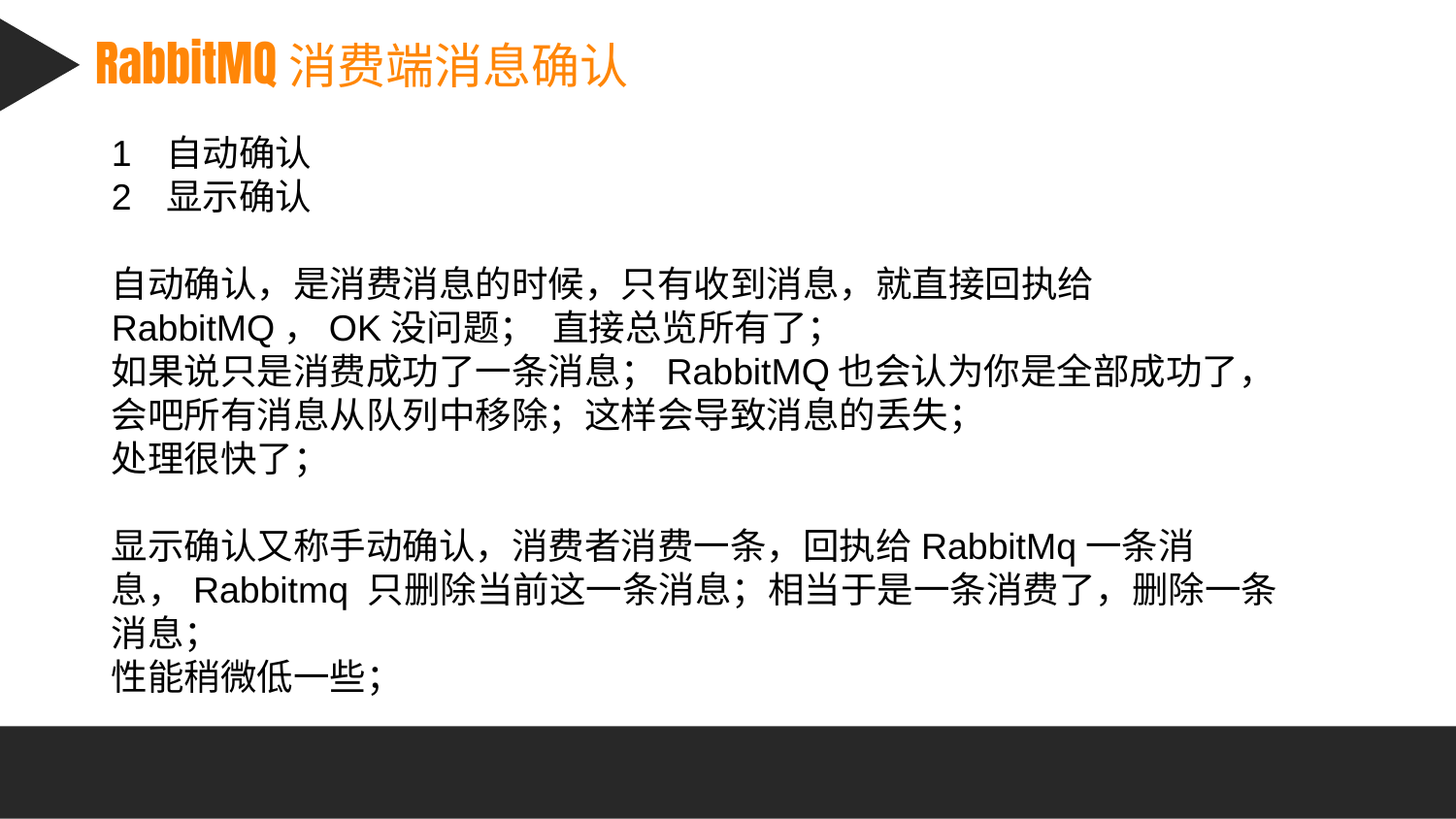

RabbitMQ消费端消息确认
自动确认
显示确认

自动确认，是消费消息的时候，只有收到消息，就直接回执给RabbitMQ，OK没问题；  直接总览所有了；
如果说只是消费成功了一条消息；RabbitMQ也会认为你是全部成功了，会吧所有消息从队列中移除；这样会导致消息的丢失；
处理很快了；

显示确认又称手动确认，消费者消费一条，回执给RabbitMq一条消息，Rabbitmq 只删除当前这一条消息；相当于是一条消费了，删除一条消息；
性能稍微低一些；